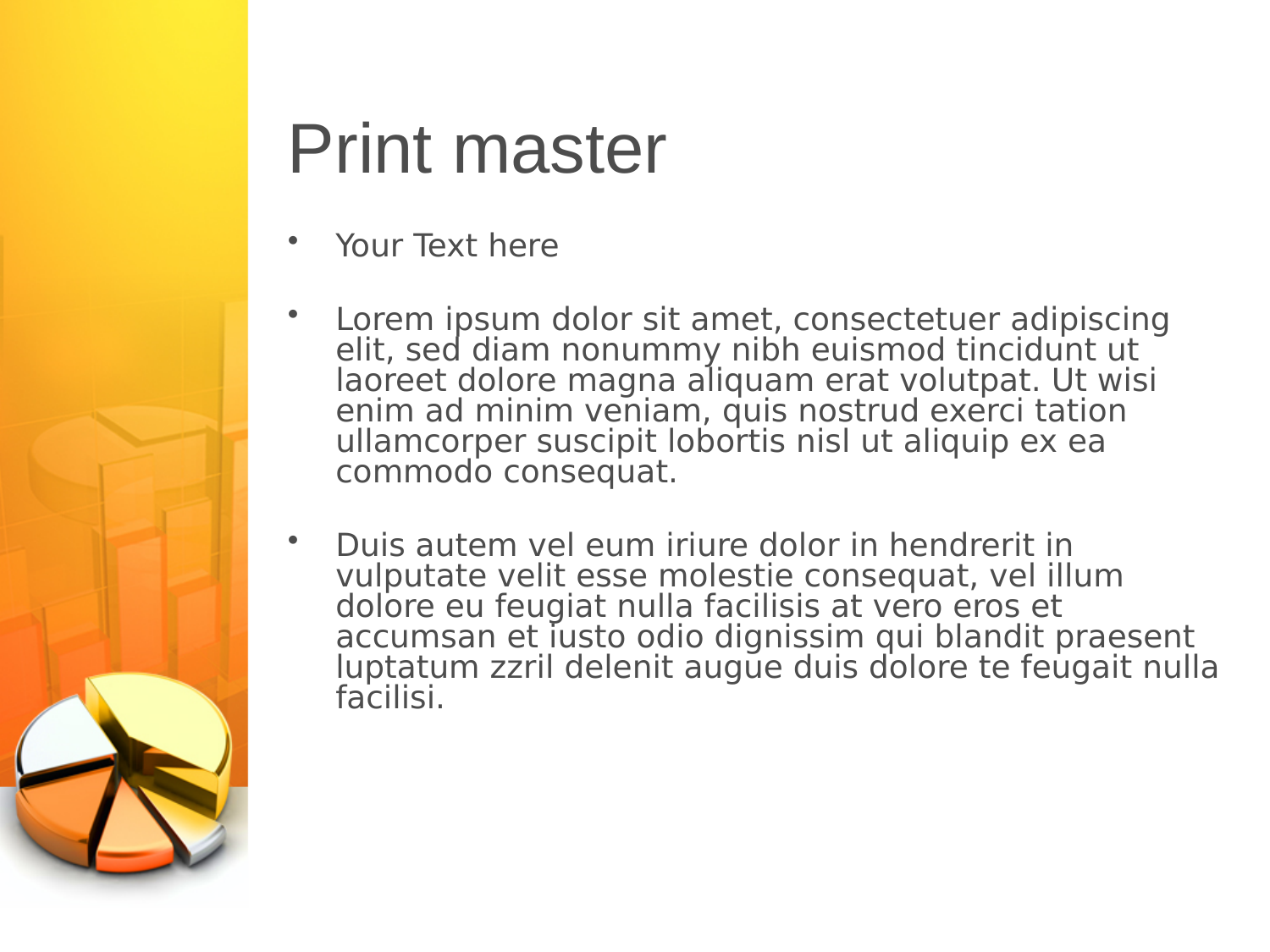

# Print master
Your Text here

Lorem ipsum dolor sit amet, consectetuer adipiscing elit, sed diam nonummy nibh euismod tincidunt ut laoreet dolore magna aliquam erat volutpat. Ut wisi enim ad minim veniam, quis nostrud exerci tation ullamcorper suscipit lobortis nisl ut aliquip ex ea commodo consequat.

Duis autem vel eum iriure dolor in hendrerit in vulputate velit esse molestie consequat, vel illum dolore eu feugiat nulla facilisis at vero eros et accumsan et iusto odio dignissim qui blandit praesent luptatum zzril delenit augue duis dolore te feugait nulla facilisi.

PPT模板下载：www.1ppt.com/moban/     行业PPT模板：www.1ppt.com/hangye/
节日PPT模板：www.1ppt.com/jieri/           PPT素材下载：www.1ppt.com/sucai/
PPT背景图片：www.1ppt.com/beijing/      PPT图表下载：www.1ppt.com/tubiao/
优秀PPT下载：www.1ppt.com/xiazai/        PPT教程： www.1ppt.com/powerpoint/
Word教程： www.1ppt.com/word/              Excel教程：www.1ppt.com/excel/
资料下载：www.1ppt.com/ziliao/                PPT课件下载：www.1ppt.com/kejian/
范文下载：www.1ppt.com/fanwen/             试卷下载：www.1ppt.com/shiti/
教案下载：www.1ppt.com/jiaoan/        PPT论坛：www.1ppt.cn